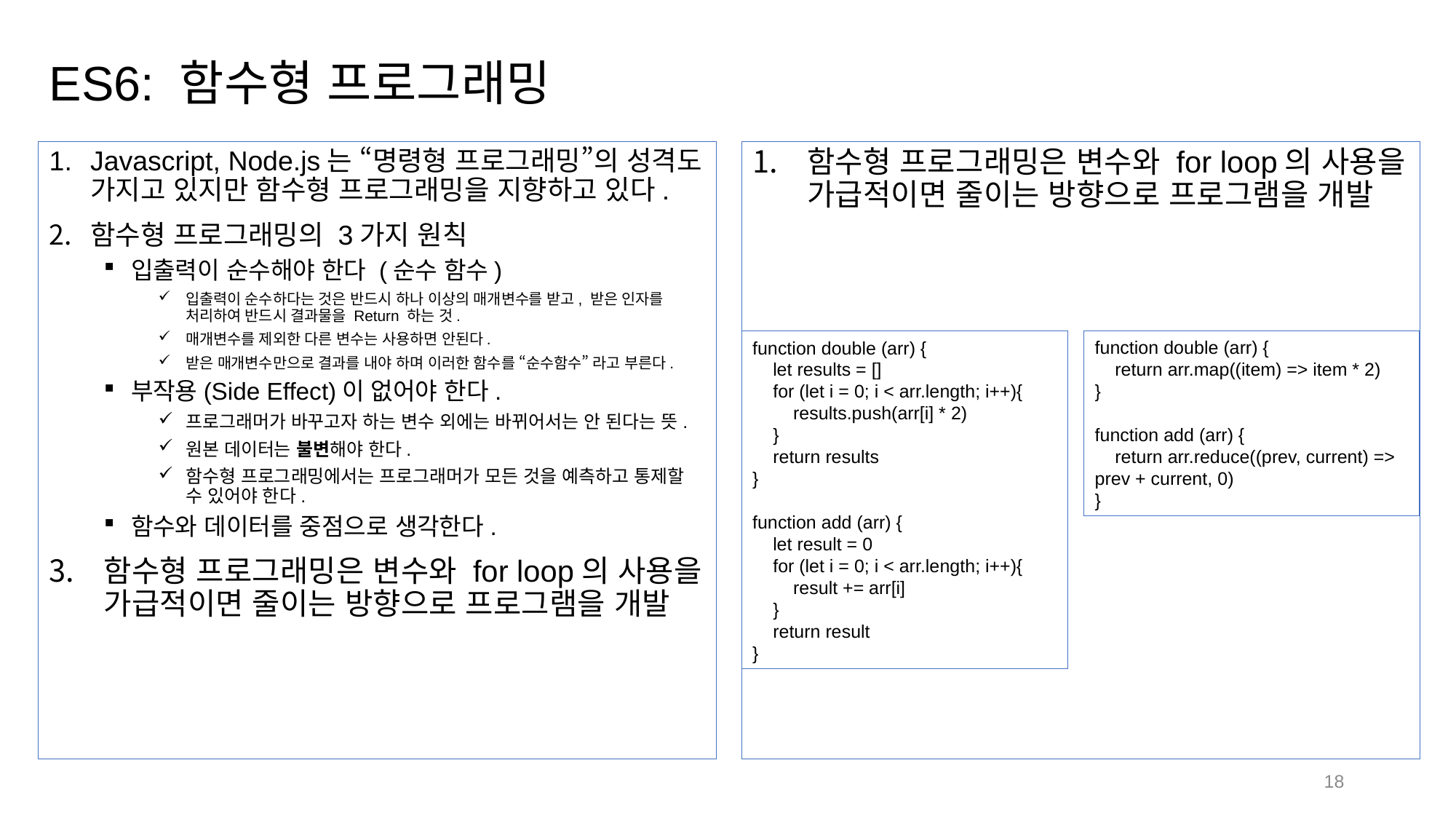

# ES6: 함수형 프로그래밍
함수형 프로그래밍은 변수와 for loop의 사용을 가급적이면 줄이는 방향으로 프로그램을 개발

Javascript, Node.js는 “명령형 프로그래밍”의 성격도 가지고 있지만 함수형 프로그래밍을 지향하고 있다.
함수형 프로그래밍의 3가지 원칙
입출력이 순수해야 한다 (순수 함수)
입출력이 순수하다는 것은 반드시 하나 이상의 매개변수를 받고, 받은 인자를 처리하여 반드시 결과물을 Return 하는 것.
매개변수를 제외한 다른 변수는 사용하면 안된다.
받은 매개변수만으로 결과를 내야 하며 이러한 함수를 “순수함수” 라고 부른다.
부작용(Side Effect)이 없어야 한다.
프로그래머가 바꾸고자 하는 변수 외에는 바뀌어서는 안 된다는 뜻.
원본 데이터는 불변해야 한다.
함수형 프로그래밍에서는 프로그래머가 모든 것을 예측하고 통제할 수 있어야 한다.
함수와 데이터를 중점으로 생각한다.
함수형 프로그래밍은 변수와 for loop의 사용을 가급적이면 줄이는 방향으로 프로그램을 개발

function double (arr) {
    return arr.map((item) => item * 2)
}

function add (arr) {
    return arr.reduce((prev, current) => prev + current, 0)
}
function double (arr) {
    let results = []
    for (let i = 0; i < arr.length; i++){
        results.push(arr[i] * 2)
    }
    return results
}

function add (arr) {
    let result = 0
    for (let i = 0; i < arr.length; i++){
        result += arr[i]
    }
    return result
}
18